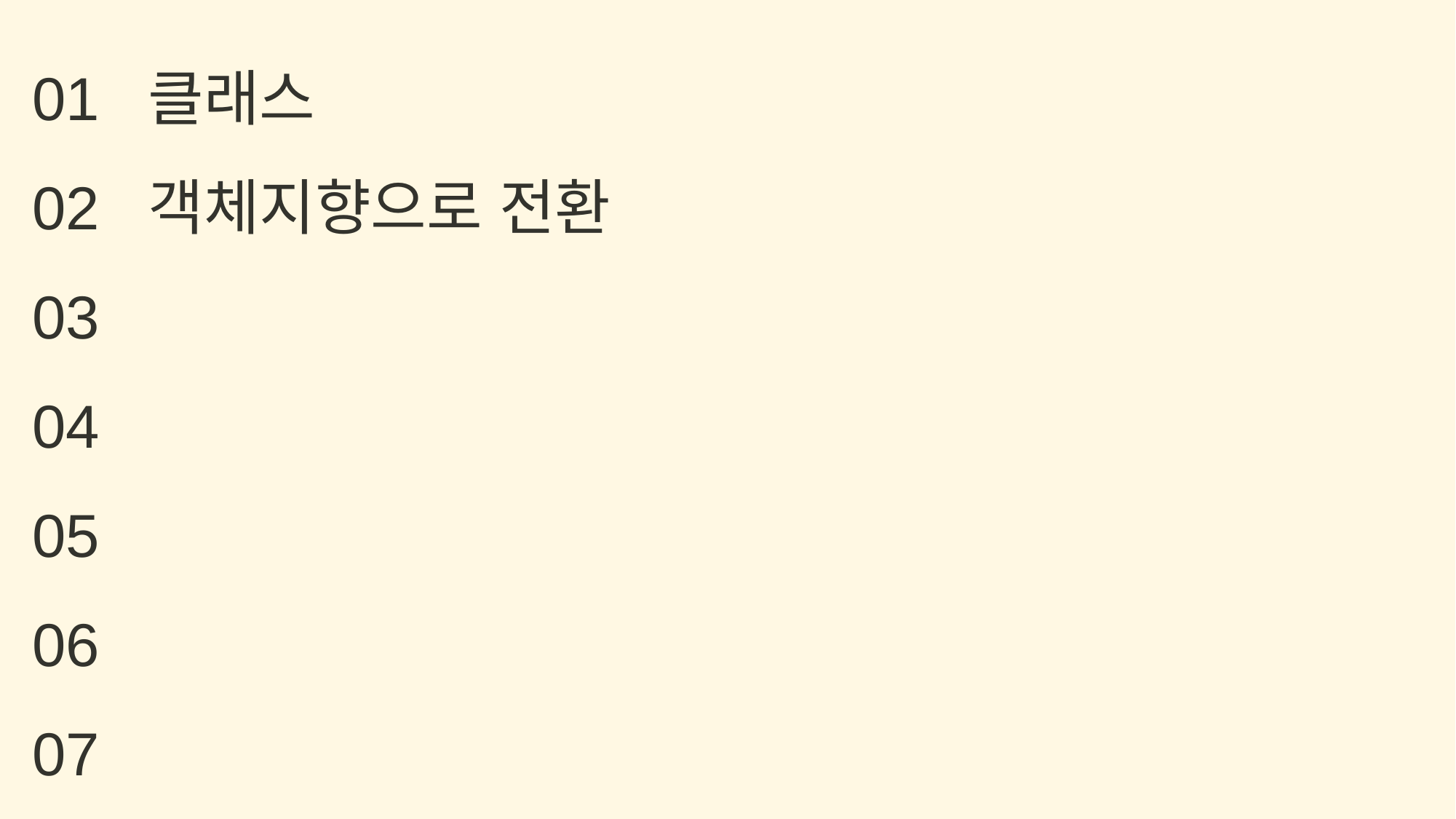

클래스
객체지향으로 전환
01
02
03
04
05
06
07